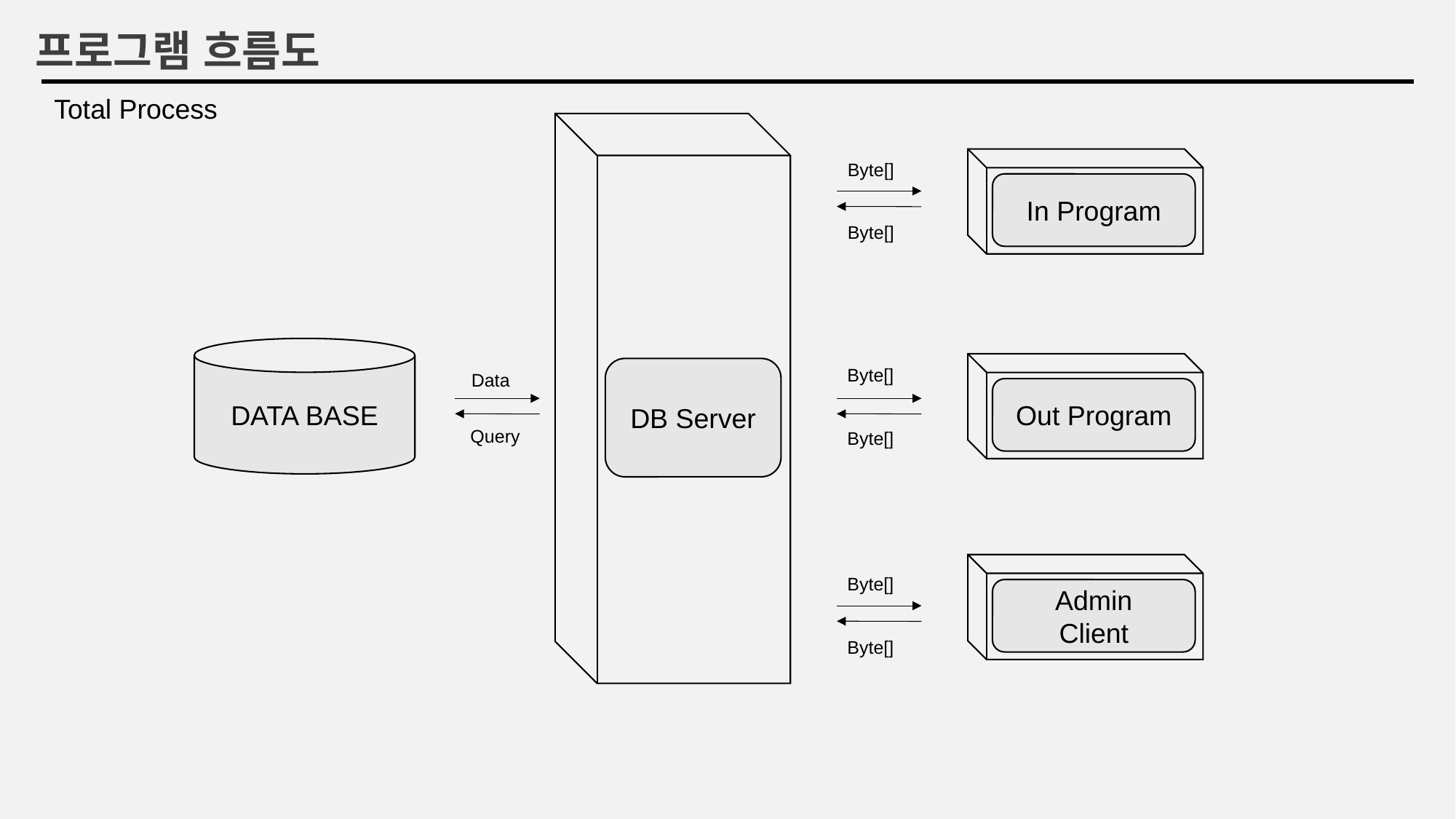

프로그램 흐름도
Total Process

DB Server

Byte[]
In Program
Byte[]
DATA BASE

Byte[]
Data
Out Program
Query
Byte[]

Admin
Client
Byte[]
Byte[]